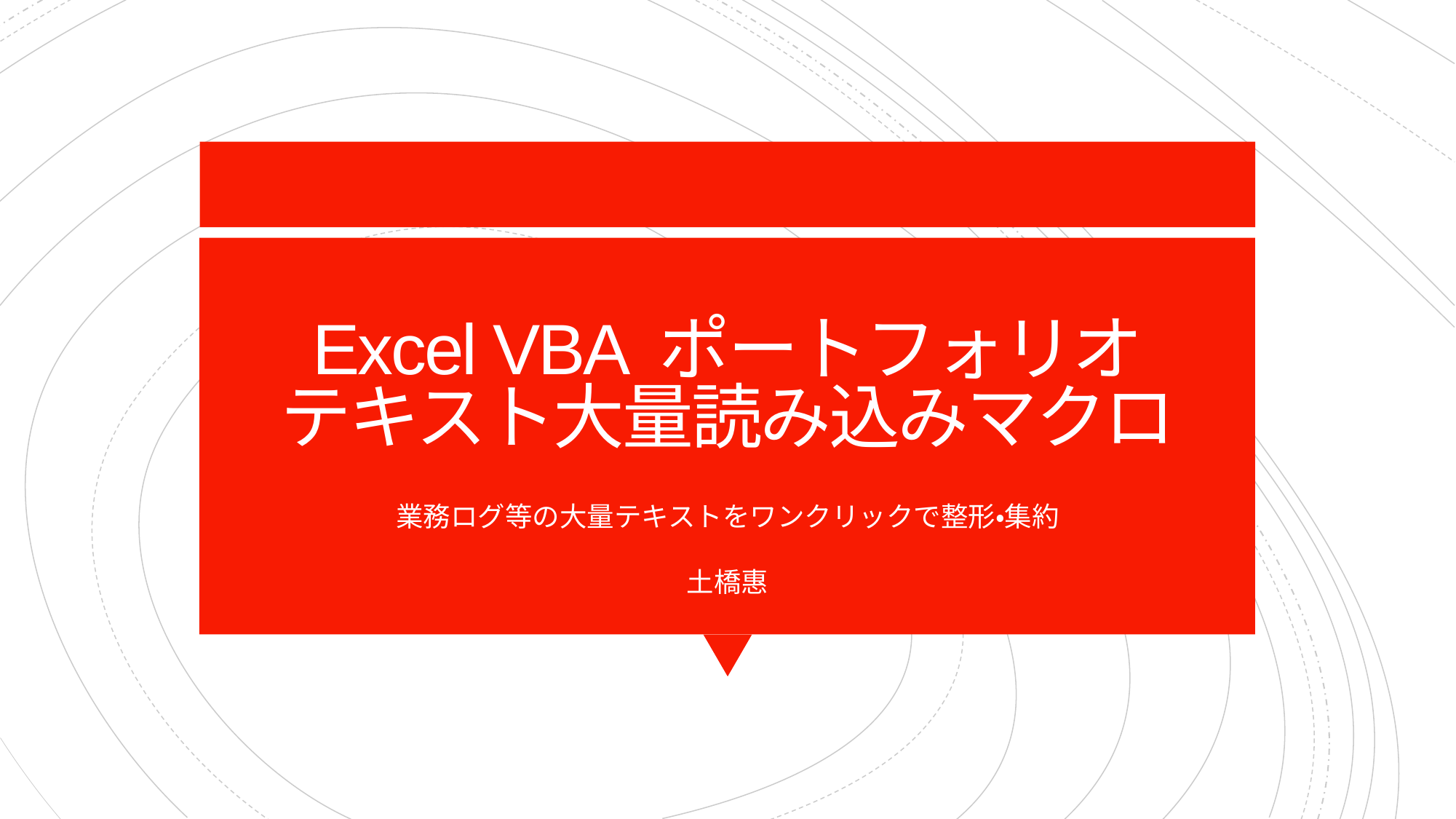

# Excel VBA ポートフォリオ テキスト大量読み込みマクロ
業務ログ等の大量テキストをワンクリックで整形・集約
土橋惠